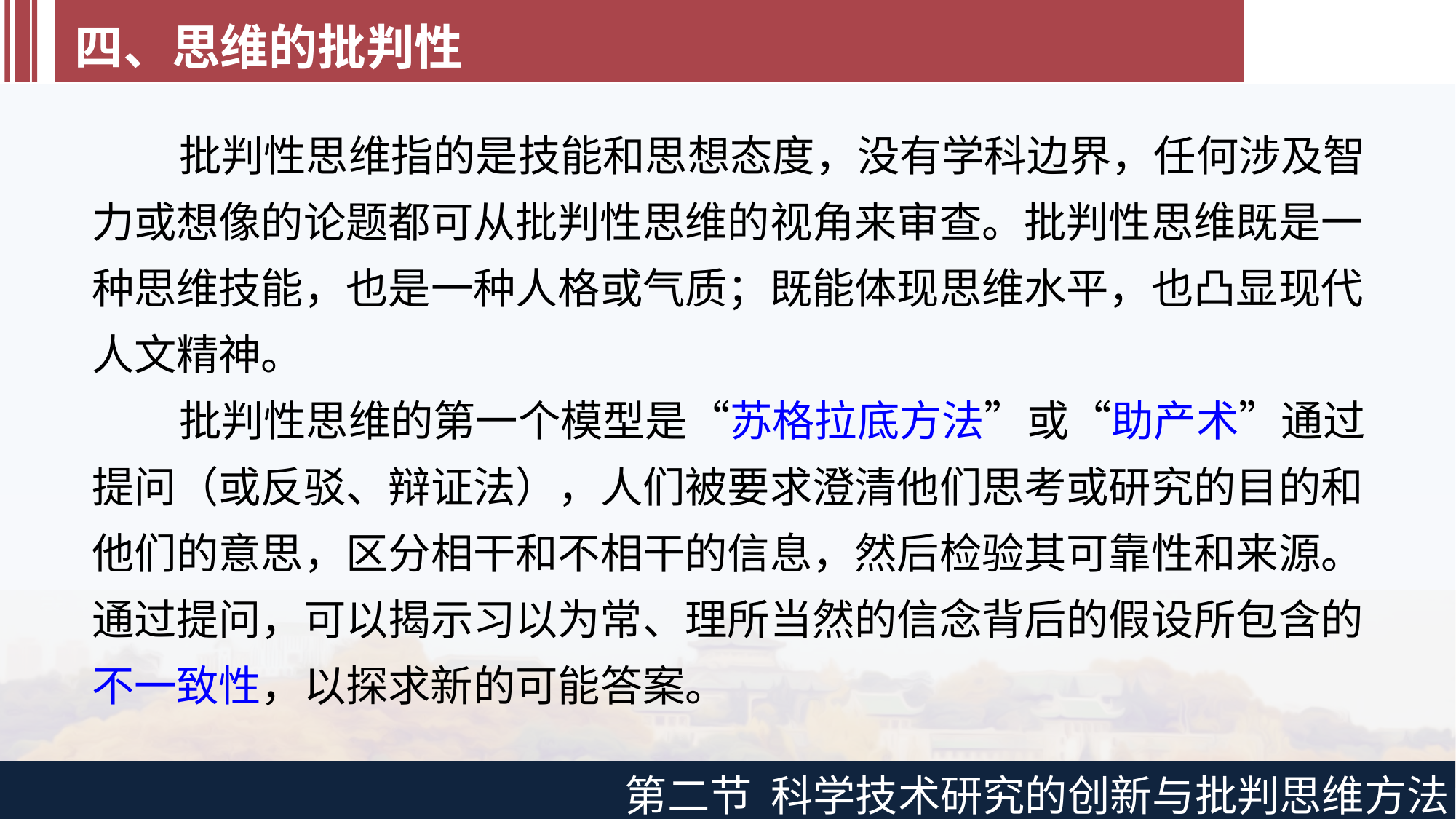

四、思维的批判性
批判性思维指的是技能和思想态度，没有学科边界，任何涉及智力或想像的论题都可从批判性思维的视角来审查。批判性思维既是一种思维技能，也是一种人格或气质；既能体现思维水平，也凸显现代人文精神。
批判性思维的第一个模型是“苏格拉底方法”或“助产术”通过提问（或反驳、辩证法），人们被要求澄清他们思考或研究的目的和他们的意思，区分相干和不相干的信息，然后检验其可靠性和来源。通过提问，可以揭示习以为常、理所当然的信念背后的假设所包含的不一致性，以探求新的可能答案。
第二节  科学技术研究的创新与批判思维方法